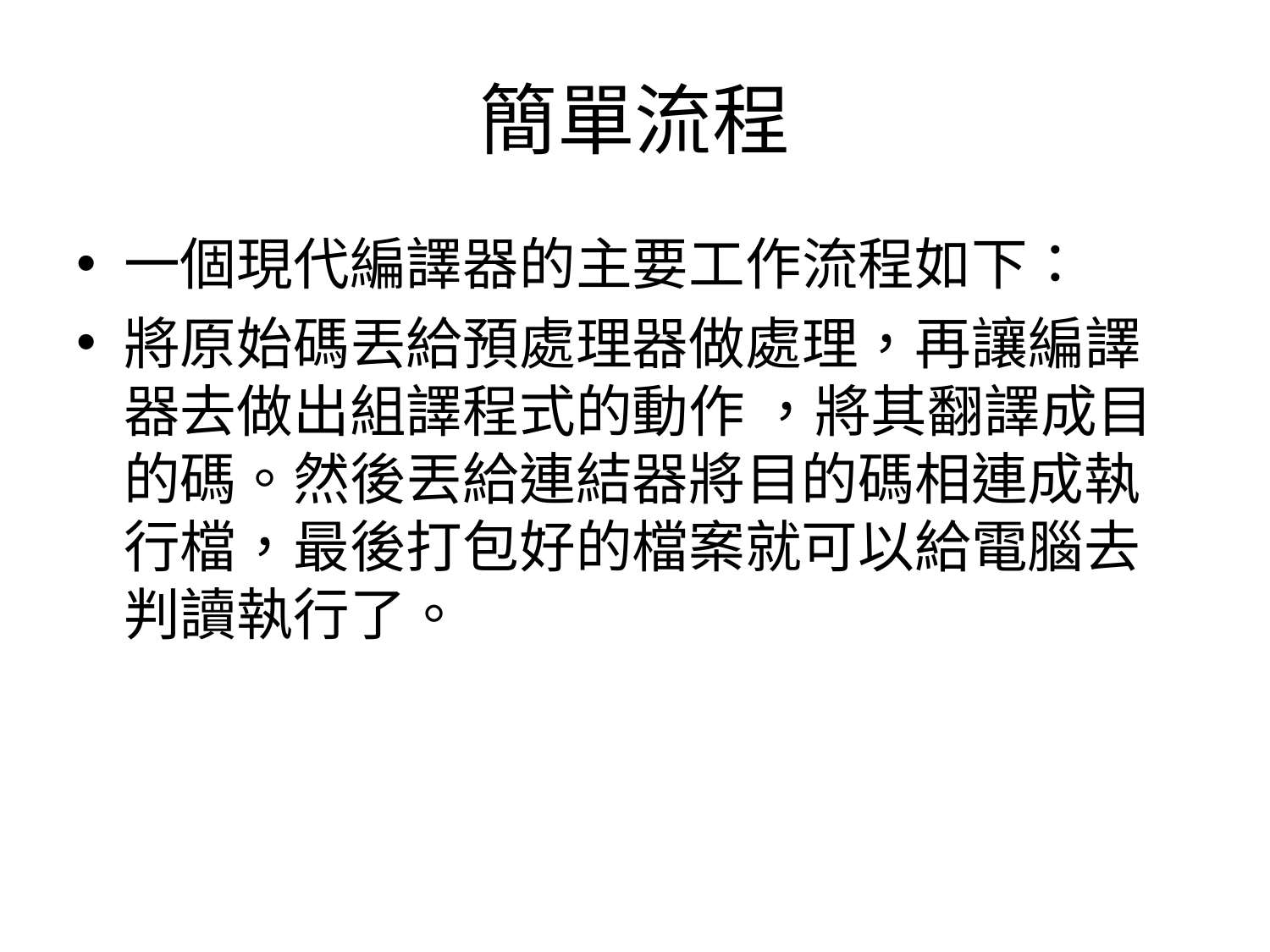

# 簡單流程
一個現代編譯器的主要工作流程如下：
將原始碼丟給預處理器做處理，再讓編譯器去做出組譯程式的動作 ，將其翻譯成目的碼。然後丟給連結器將目的碼相連成執行檔，最後打包好的檔案就可以給電腦去判讀執行了。